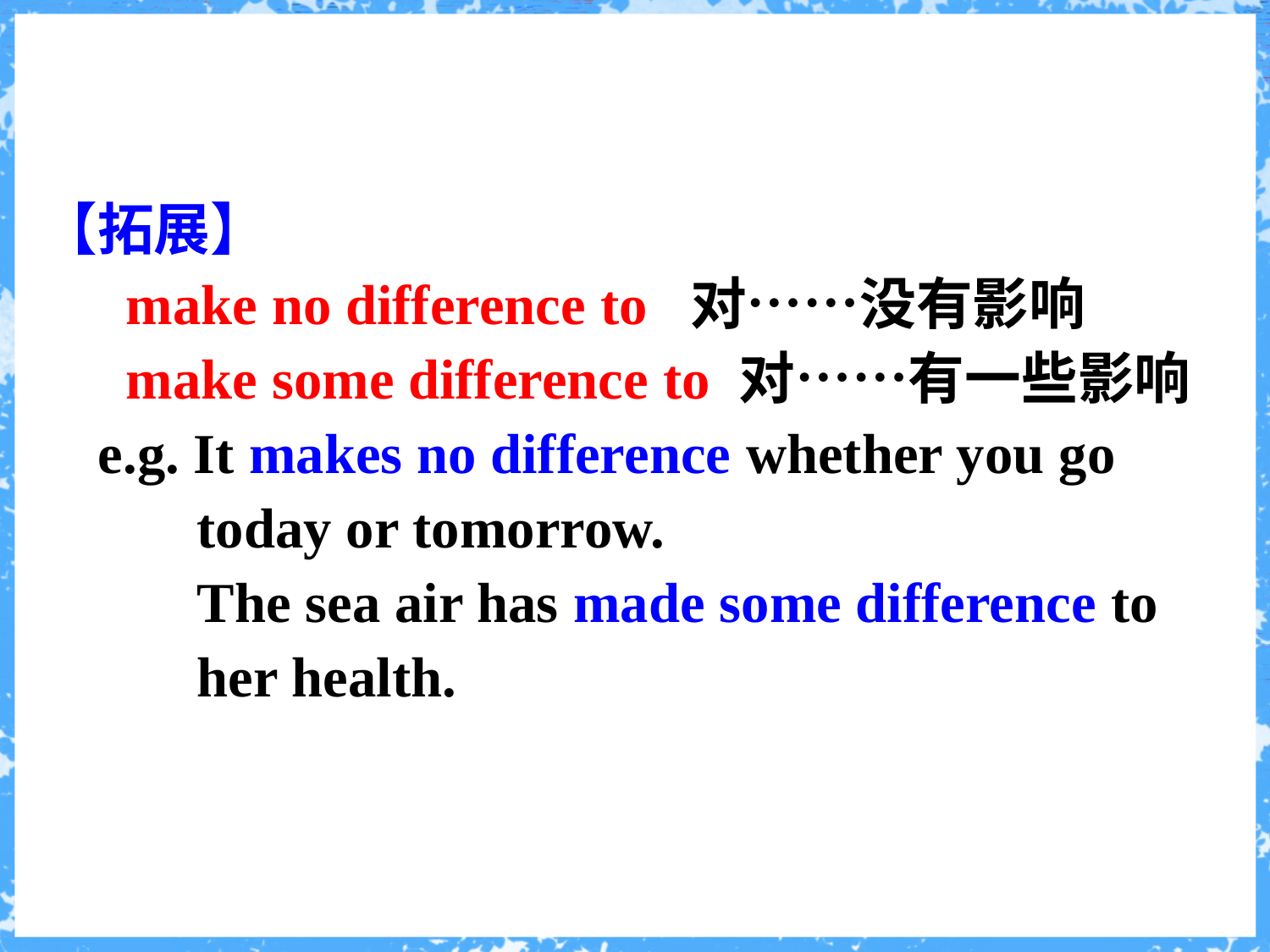

【拓展】
      make no difference to  对……没有影响
      make some difference to 对……有一些影响
    e.g. It makes no difference whether you go
           today or tomorrow.
           The sea air has made some difference to
           her health.